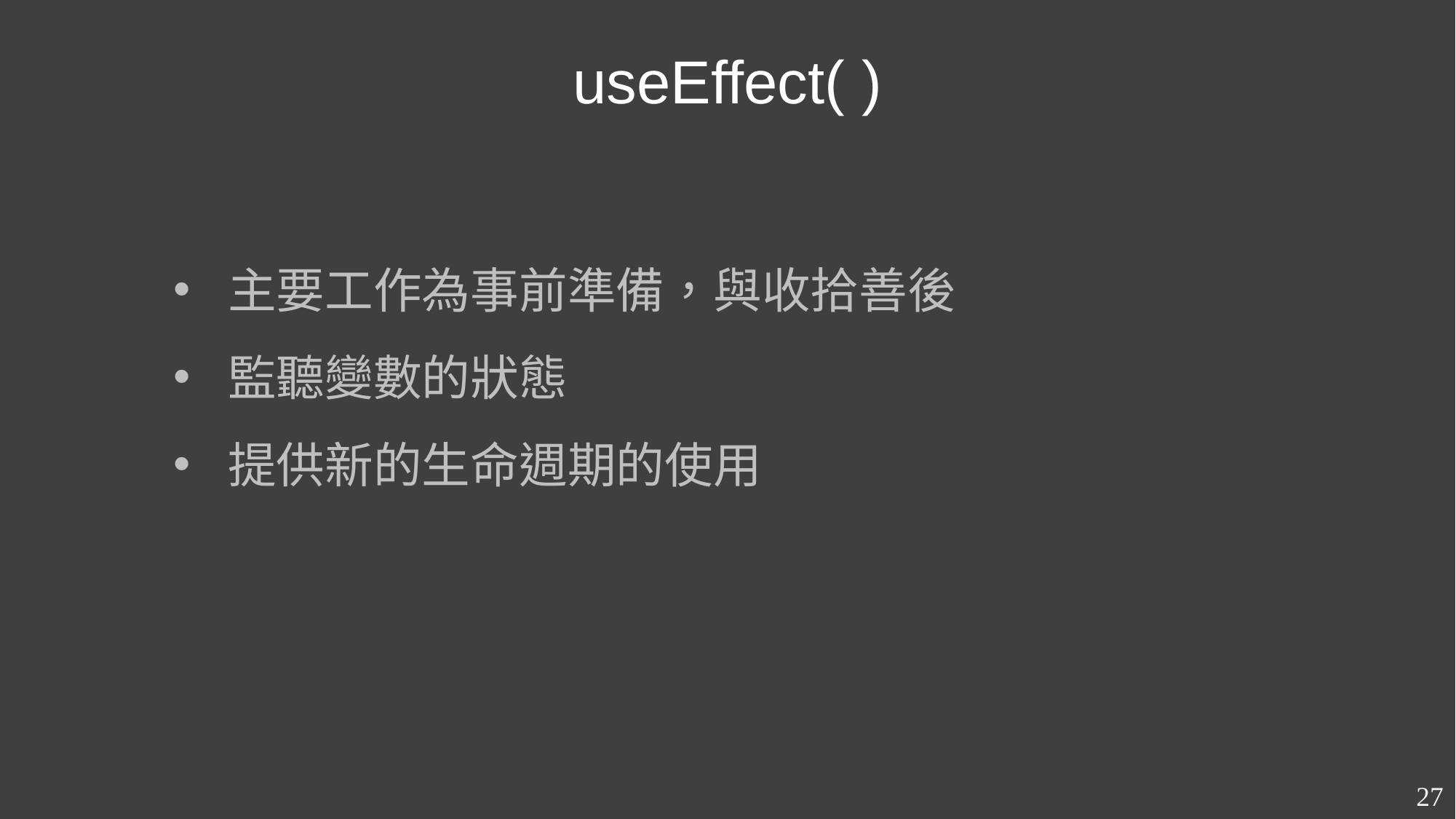

useEffect( )
主要工作為事前準備，與收拾善後
監聽變數的狀態
提供新的生命週期的使用
27